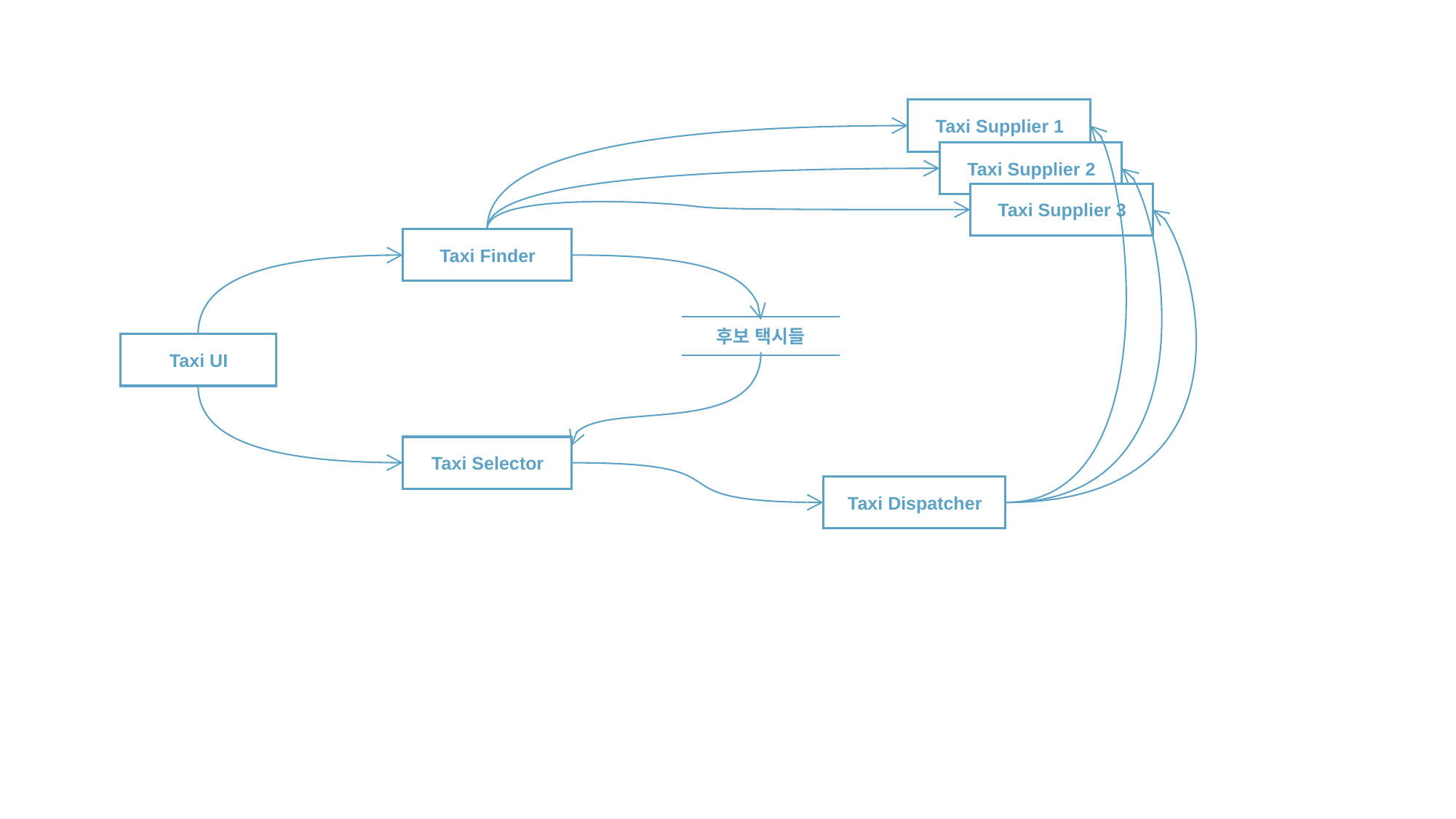

Taxi Supplier 1

Taxi Supplier 2

Taxi Supplier 3

Taxi Finder
후보 택시들

Taxi UI

Taxi Selector

Taxi Dispatcher